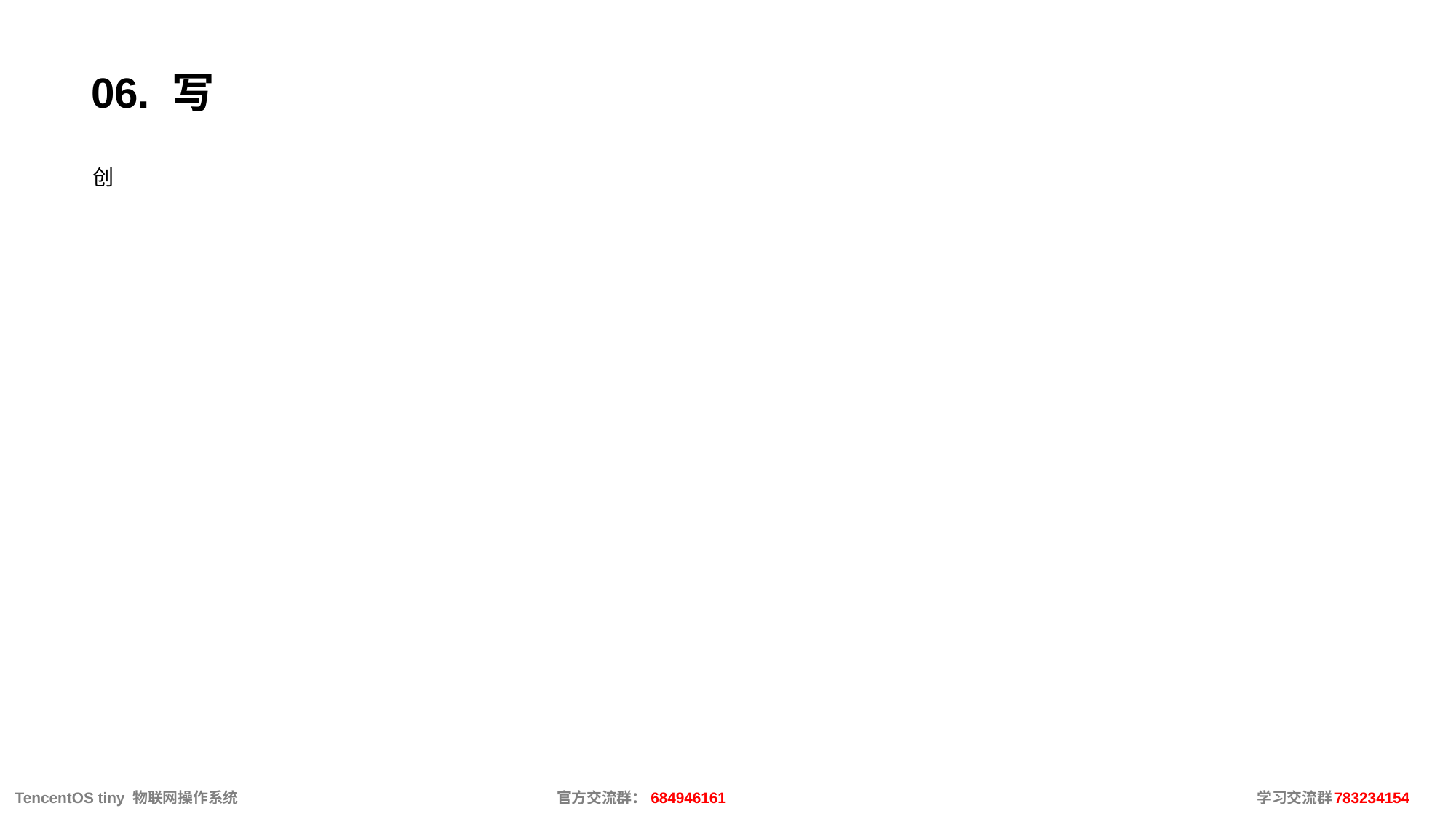

# 06. 写
创

 TencentOS tiny 物联网操作系统			官方交流群：684946161					          学习交流群：783234154